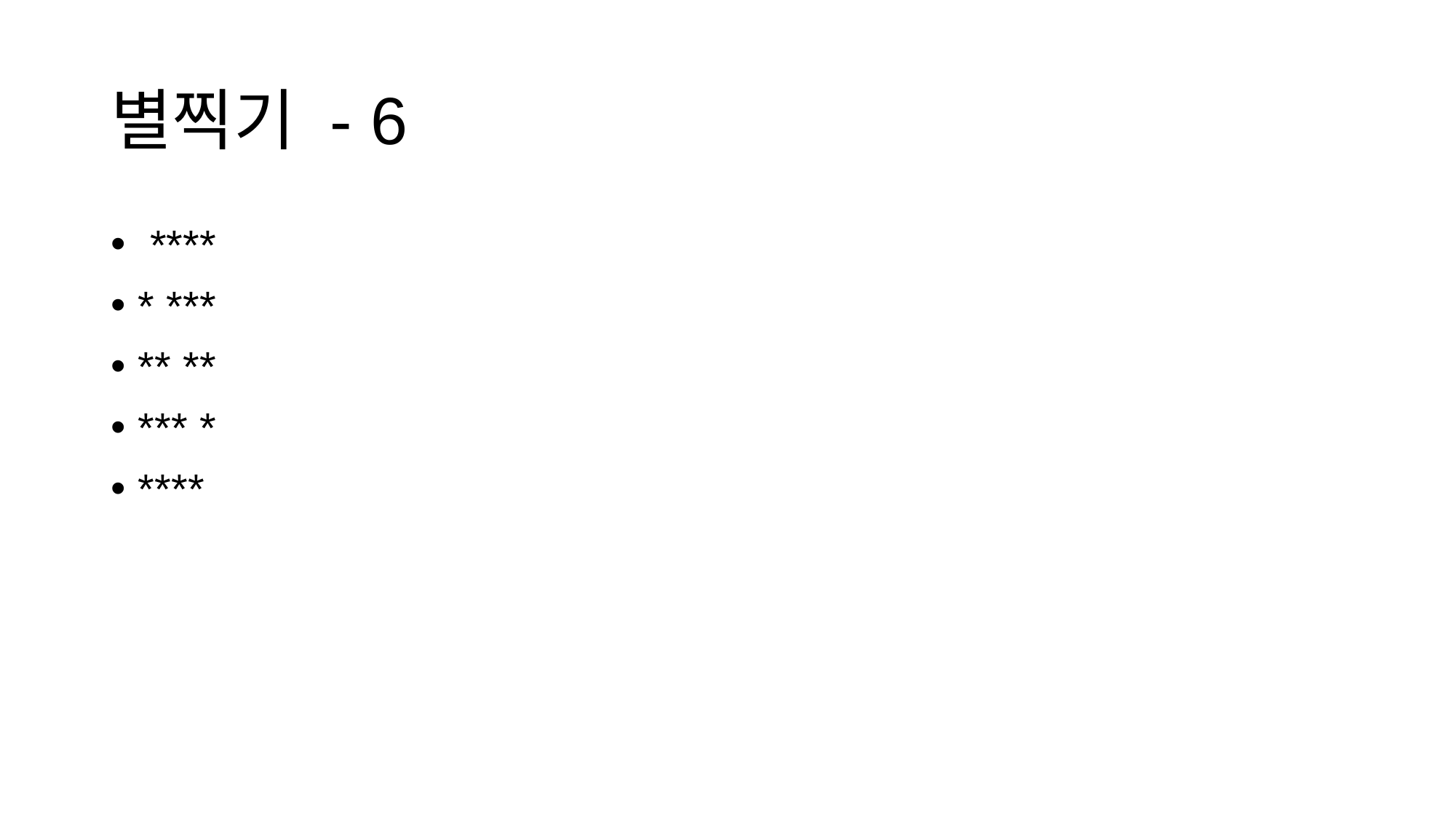

# 별찍기 - 6
 ****
* ***
** **
*** *
****